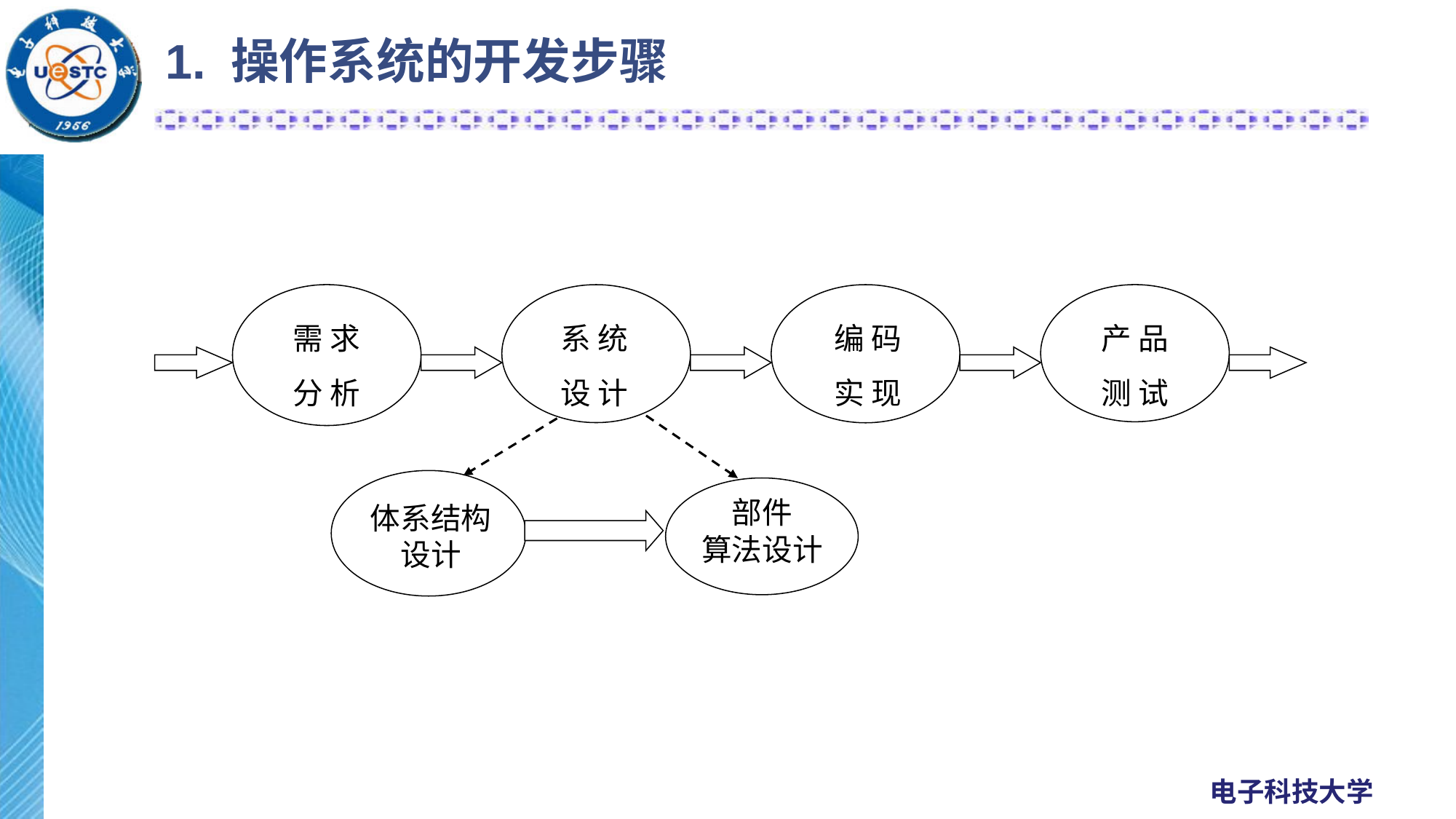

# 1. 操作系统的开发步骤

需 求分 析
系 统设 计
编 码实 现
产 品测 试
部件
算法设计
体系结构设计